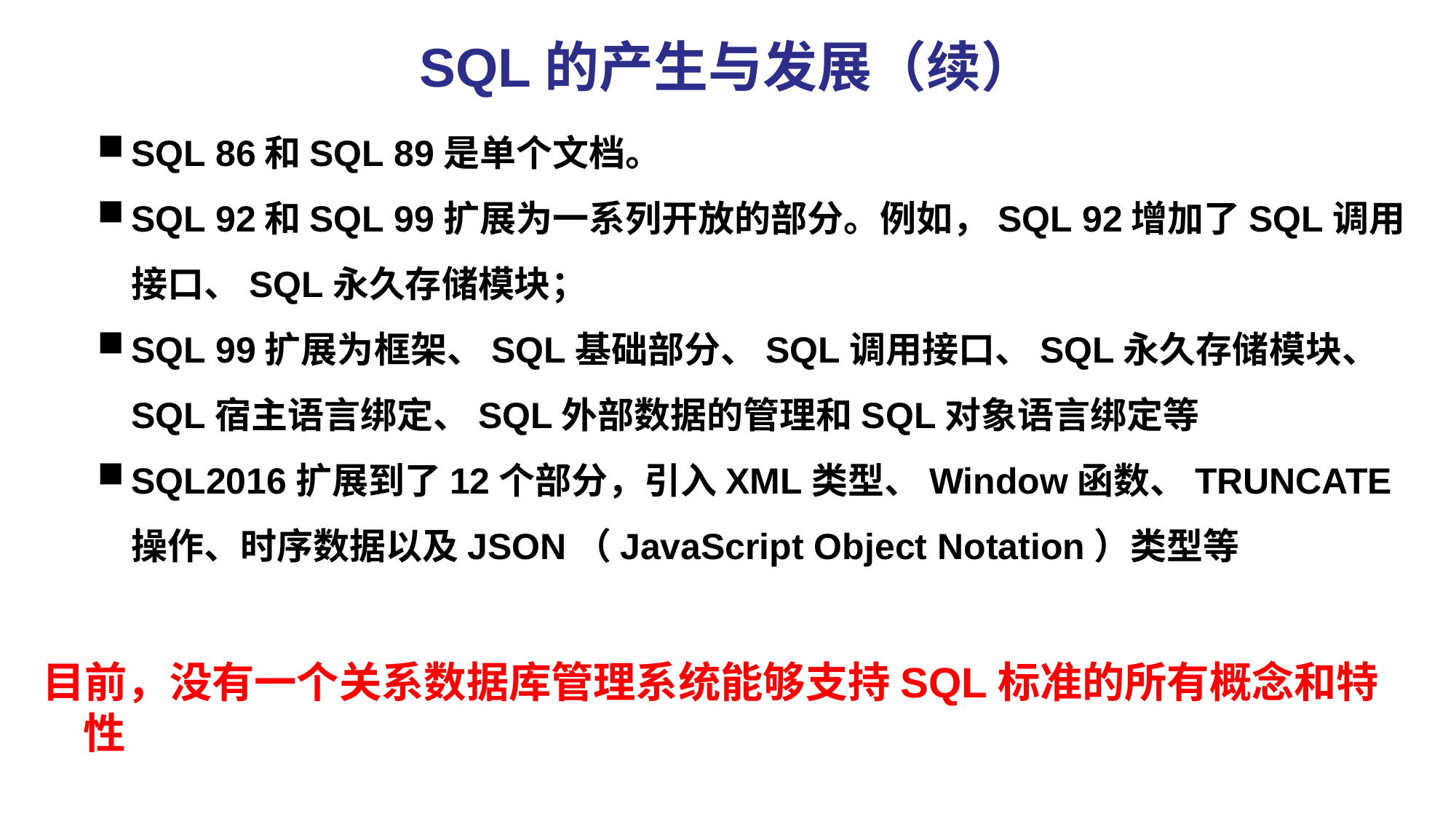

SQL的产生与发展（续）
SQL 86和SQL 89是单个文档。
SQL 92和SQL 99扩展为一系列开放的部分。例如，SQL 92增加了SQL调用接口、SQL永久存储模块；
SQL 99扩展为框架、SQL基础部分、SQL调用接口、SQL永久存储模块、SQL宿主语言绑定、SQL外部数据的管理和SQL对象语言绑定等
SQL2016扩展到了12个部分，引入XML类型、Window函数、TRUNCATE操作、时序数据以及JSON（JavaScript Object Notation）类型等
目前，没有一个关系数据库管理系统能够支持SQL标准的所有概念和特性